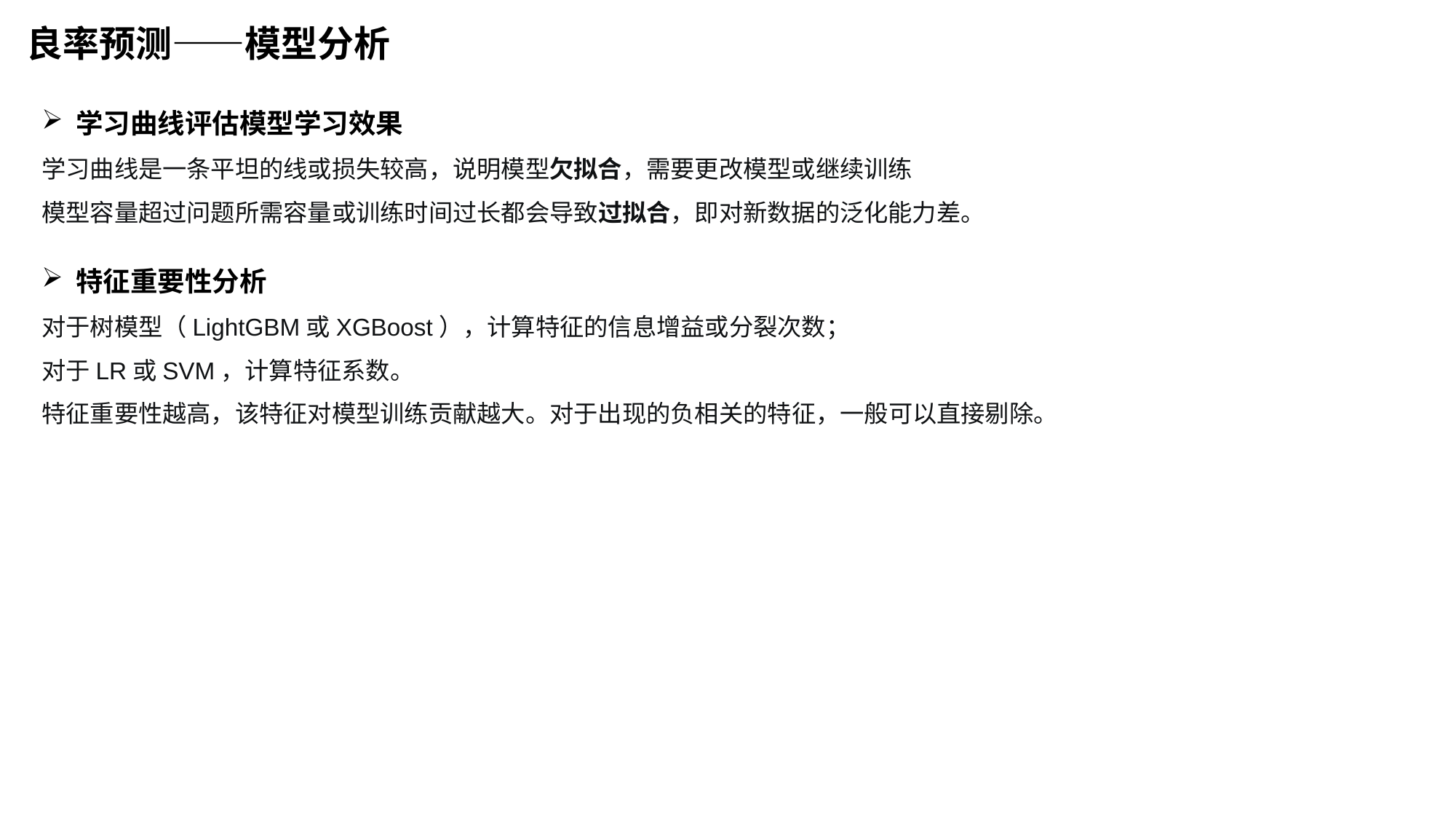

良率预测——模型分析
学习曲线评估模型学习效果
学习曲线是一条平坦的线或损失较高，说明模型欠拟合，需要更改模型或继续训练
模型容量超过问题所需容量或训练时间过长都会导致过拟合，即对新数据的泛化能力差。
特征重要性分析
对于树模型（LightGBM或XGBoost），计算特征的信息增益或分裂次数；
对于LR或SVM，计算特征系数。
特征重要性越高，该特征对模型训练贡献越大。对于出现的负相关的特征，一般可以直接剔除。